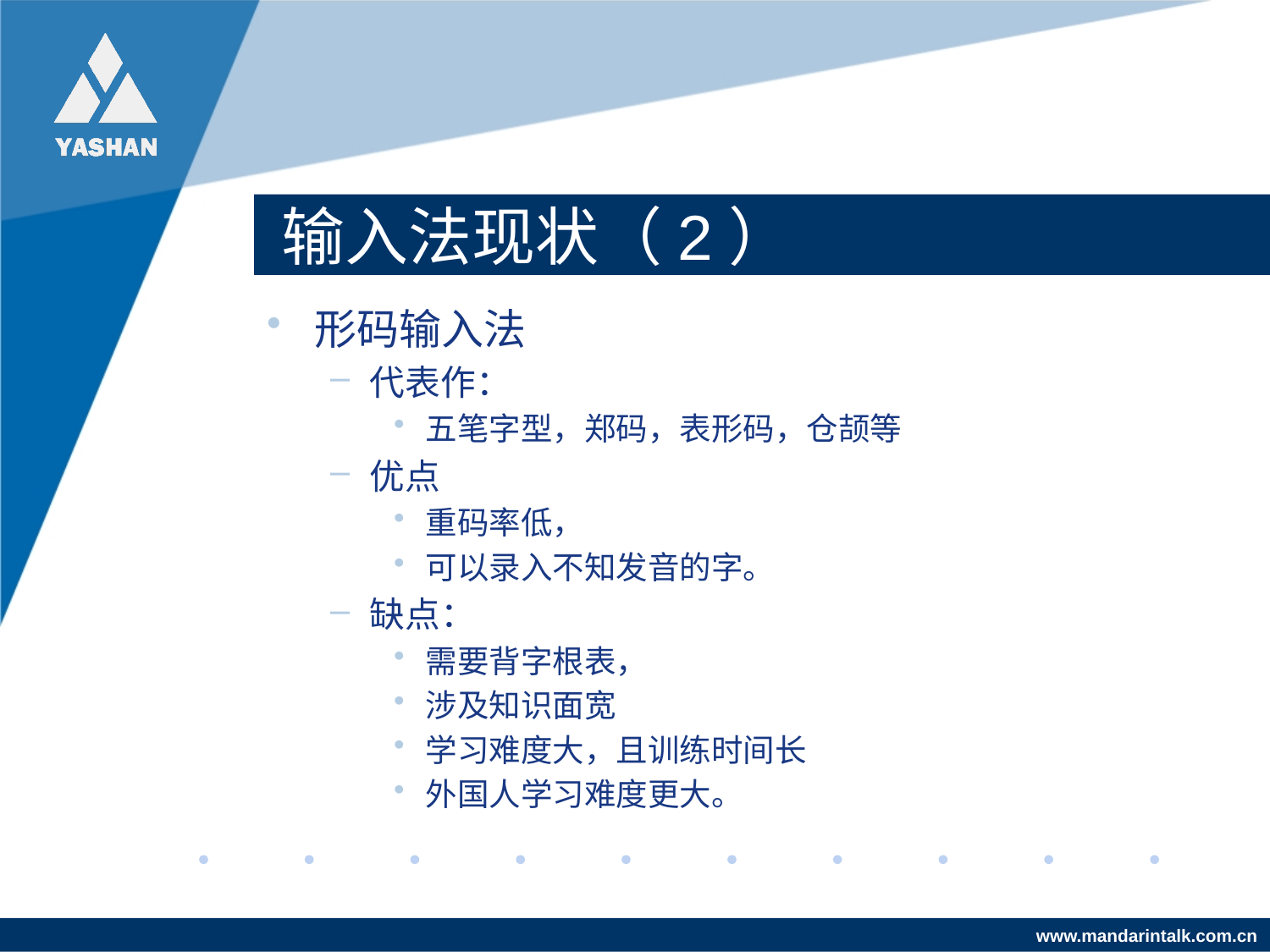

# 输入法现状（2）
形码输入法
代表作：
五笔字型，郑码，表形码，仓颉等
优点
重码率低，
可以录入不知发音的字。
缺点：
需要背字根表，
涉及知识面宽
学习难度大，且训练时间长
外国人学习难度更大。